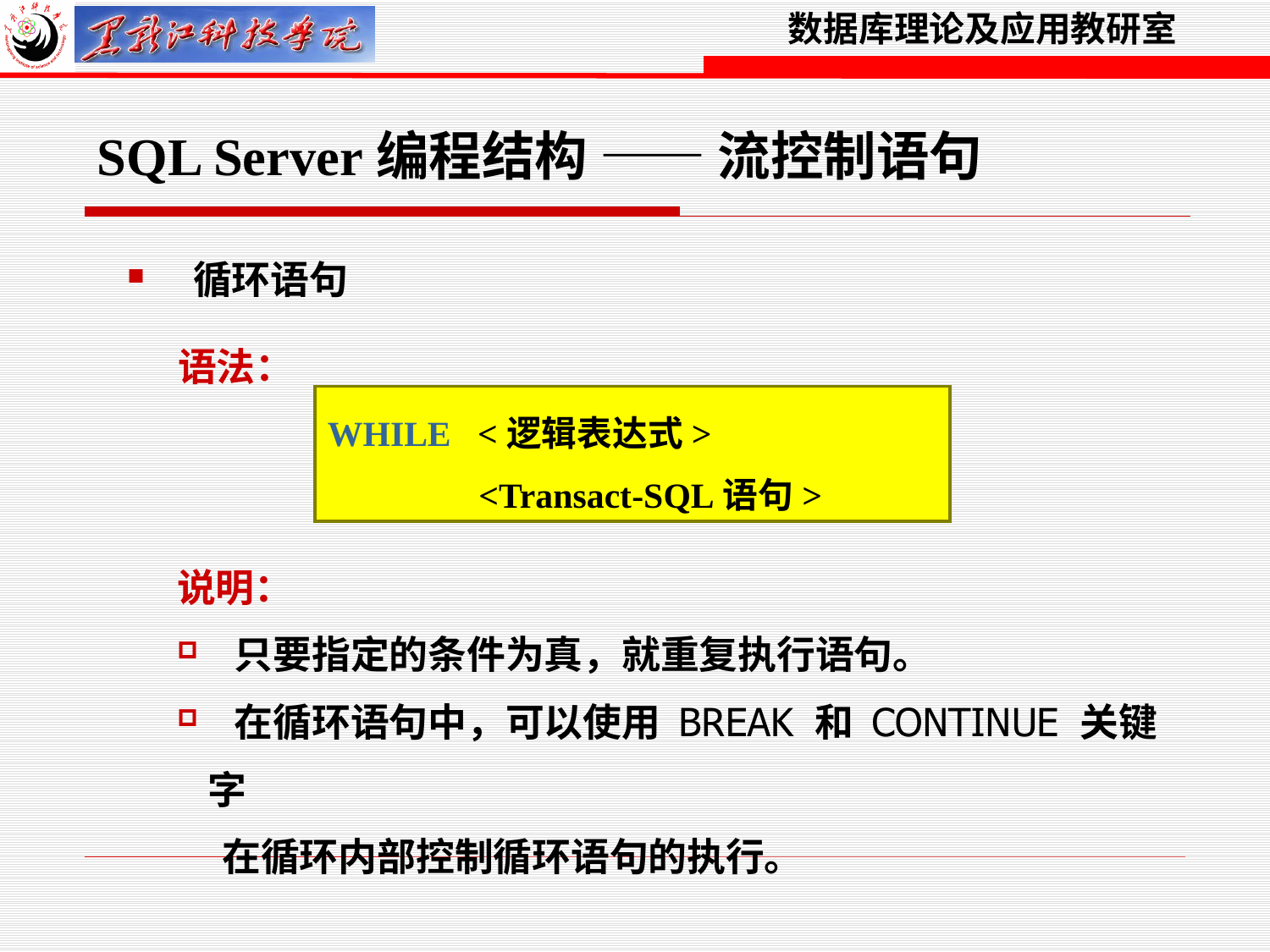

SQL Server编程结构 —— 流控制语句
   循环语句
语法：
WHILE   <逻辑表达式>
                 <Transact-SQL语句>
说明：
  只要指定的条件为真，就重复执行语句。
  在循环语句中，可以使用 BREAK 和 CONTINUE 关键字
    在循环内部控制循环语句的执行。